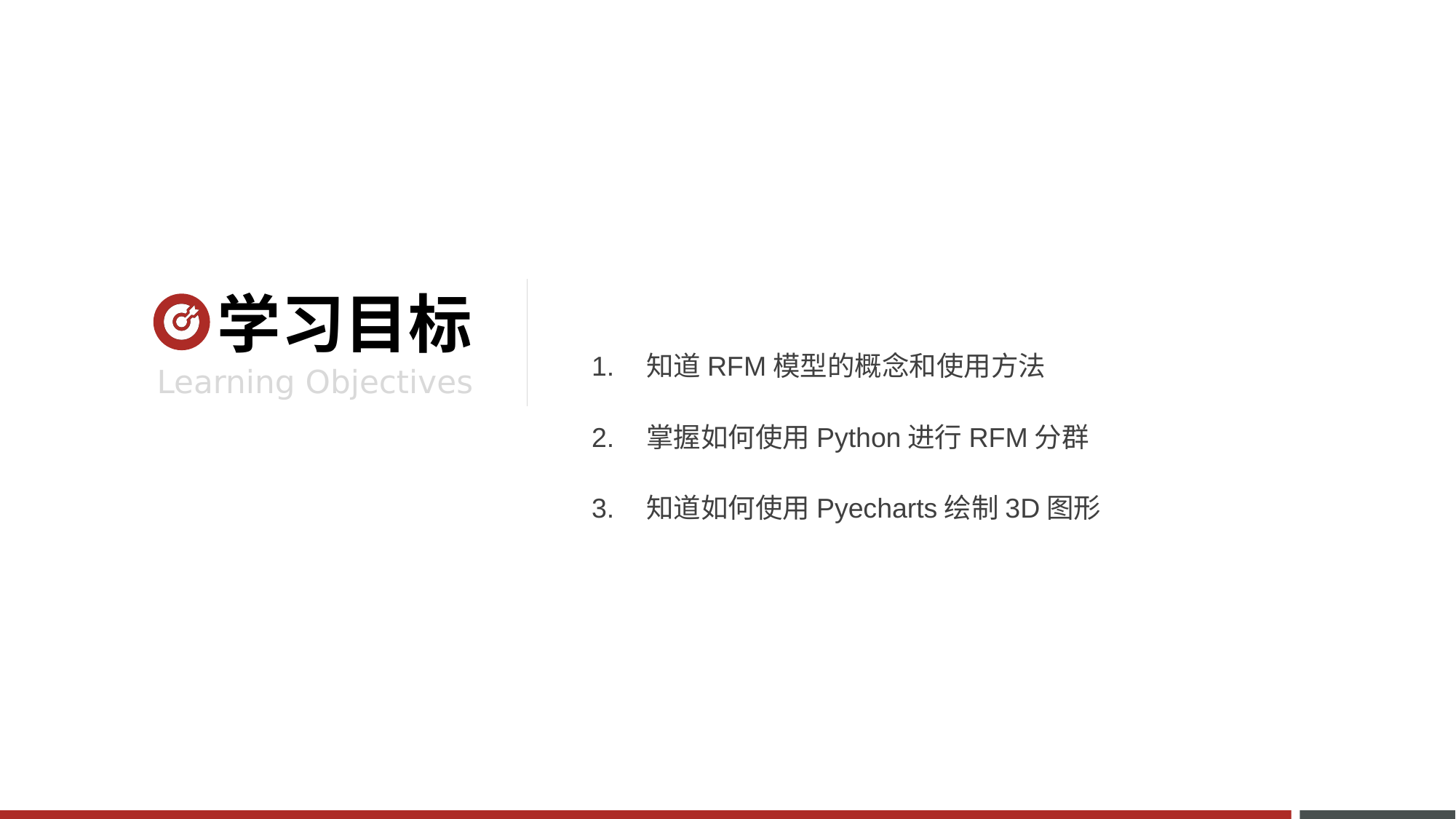

知道RFM模型的概念和使用方法
掌握如何使用Python进行RFM分群
知道如何使用Pyecharts绘制3D图形